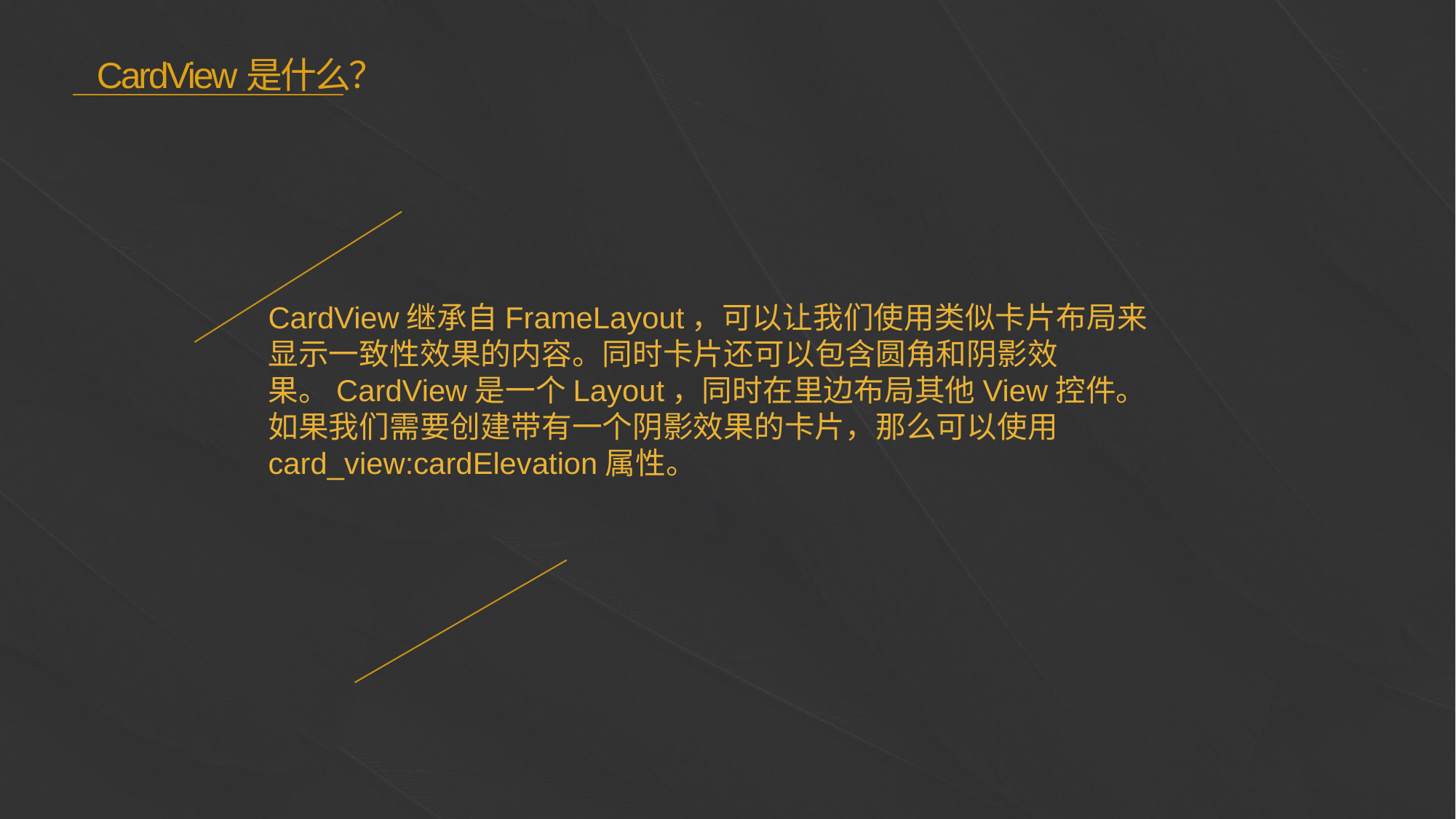

CardView是什么？

e7d195523061f1c0205959036996ad55c215b892a7aac5c0B9ADEF7896FB48F2EF97163A2DE1401E1875DEDC438B7864AD24CA23553DBBBD975DAF4CAD4A2592689FFB6CEE59FFA55B2702D0E5EE29CDFC0DD98BC7D6A39A64D3162AEA17DB19B9B9A87D0E9A0C5838999CD047764B32476FB53FC54D3671B43638F8C25D9EC95BB52BCC6C1CB3F6DE41EB0266A54822

CardView继承自FrameLayout，可以让我们使用类似卡片布局来显示一致性效果的内容。同时卡片还可以包含圆角和阴影效果。CardView是一个Layout，同时在里边布局其他View控件。如果我们需要创建带有一个阴影效果的卡片，那么可以使用card_view:cardElevation属性。